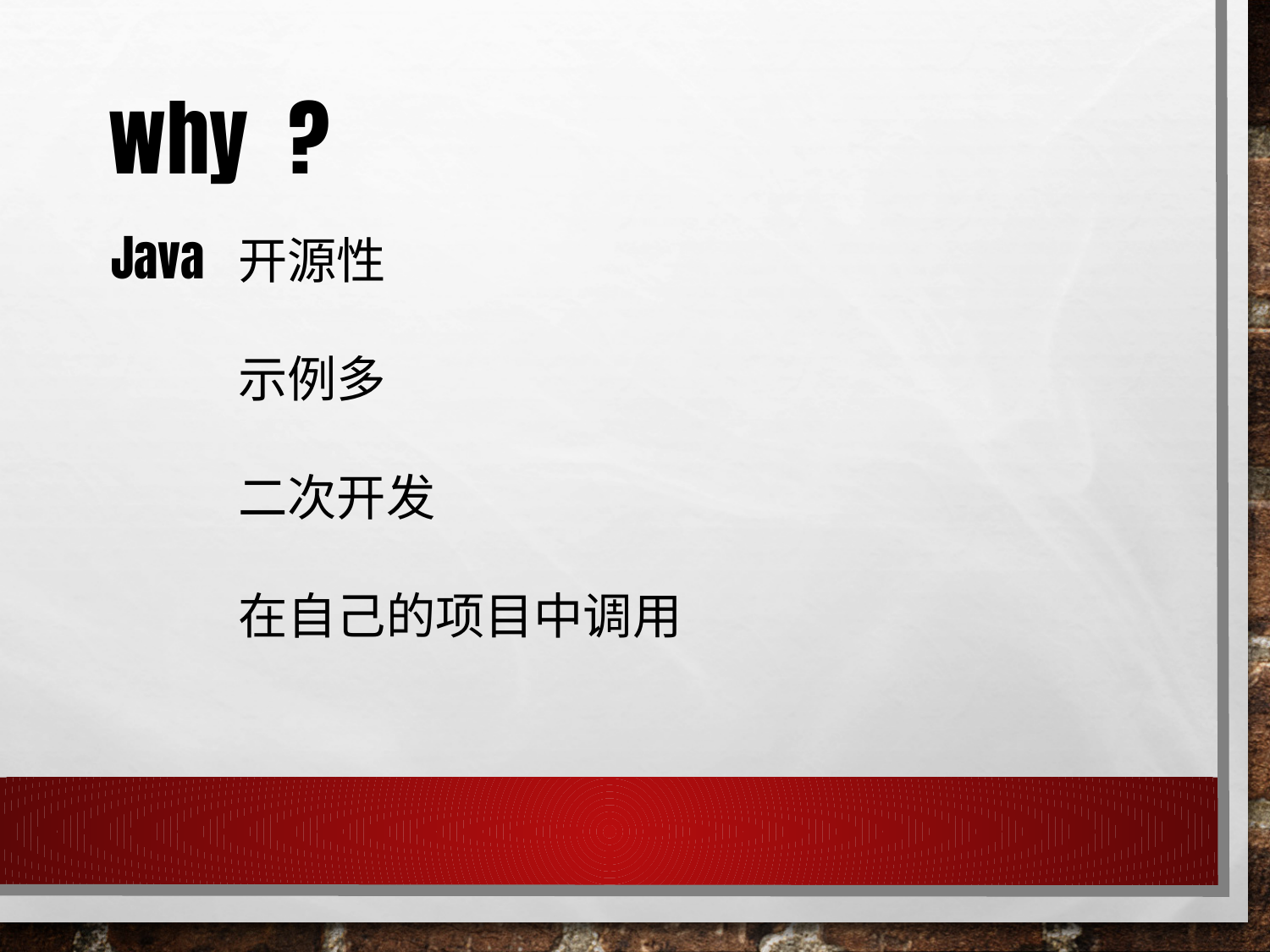

why  ?
Java	开源性

	示例多

	二次开发

	在自己的项目中调用